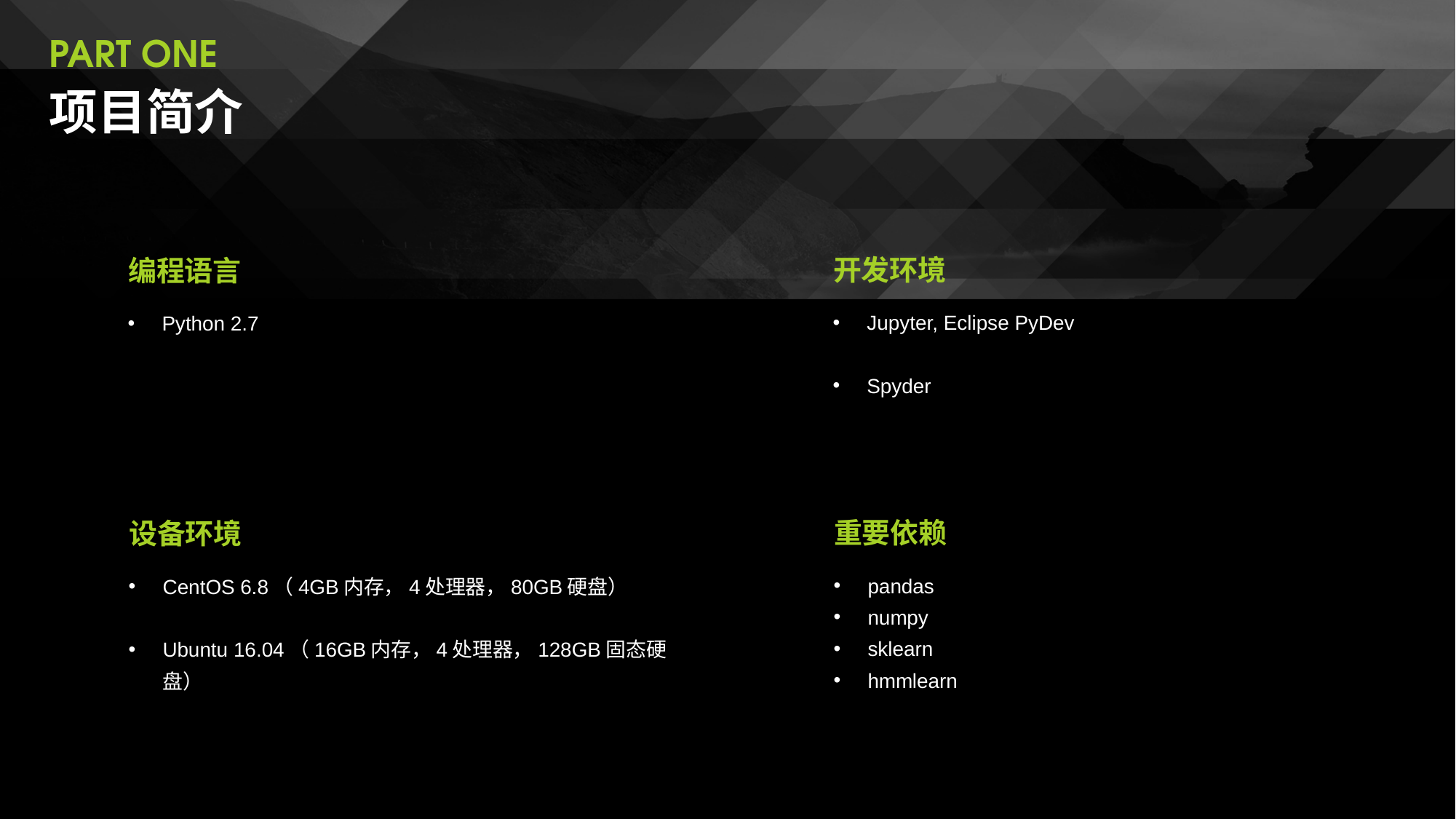

PART ONE
项目简介
开发环境
编程语言
Jupyter, Eclipse PyDev

Spyder
Python 2.7
重要依赖
设备环境
pandas
numpy
sklearn
hmmlearn
CentOS 6.8（4GB内存，4处理器，80GB硬盘）

Ubuntu 16.04（16GB内存，4处理器，128GB固态硬盘）